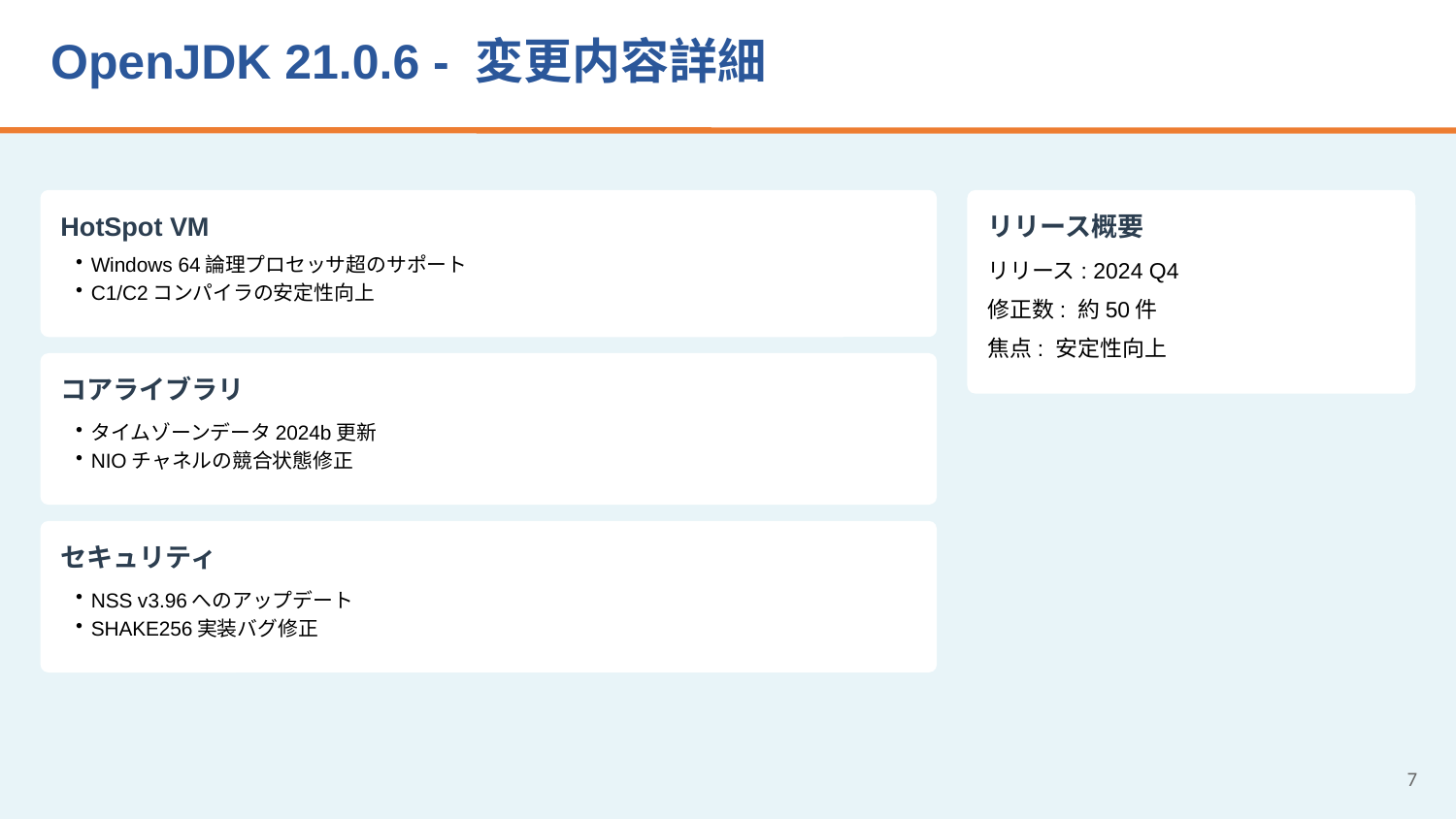

OpenJDK 21.0.6 - 変更内容詳細

HotSpot VM
リリース概要
Windows 64論理プロセッサ超のサポート
C1/C2コンパイラの安定性向上
リリース: 2024 Q4
修正数: 約50件
焦点: 安定性向上

コアライブラリ
タイムゾーンデータ2024b更新
NIOチャネルの競合状態修正

セキュリティ
NSS v3.96へのアップデート
SHAKE256実装バグ修正
7